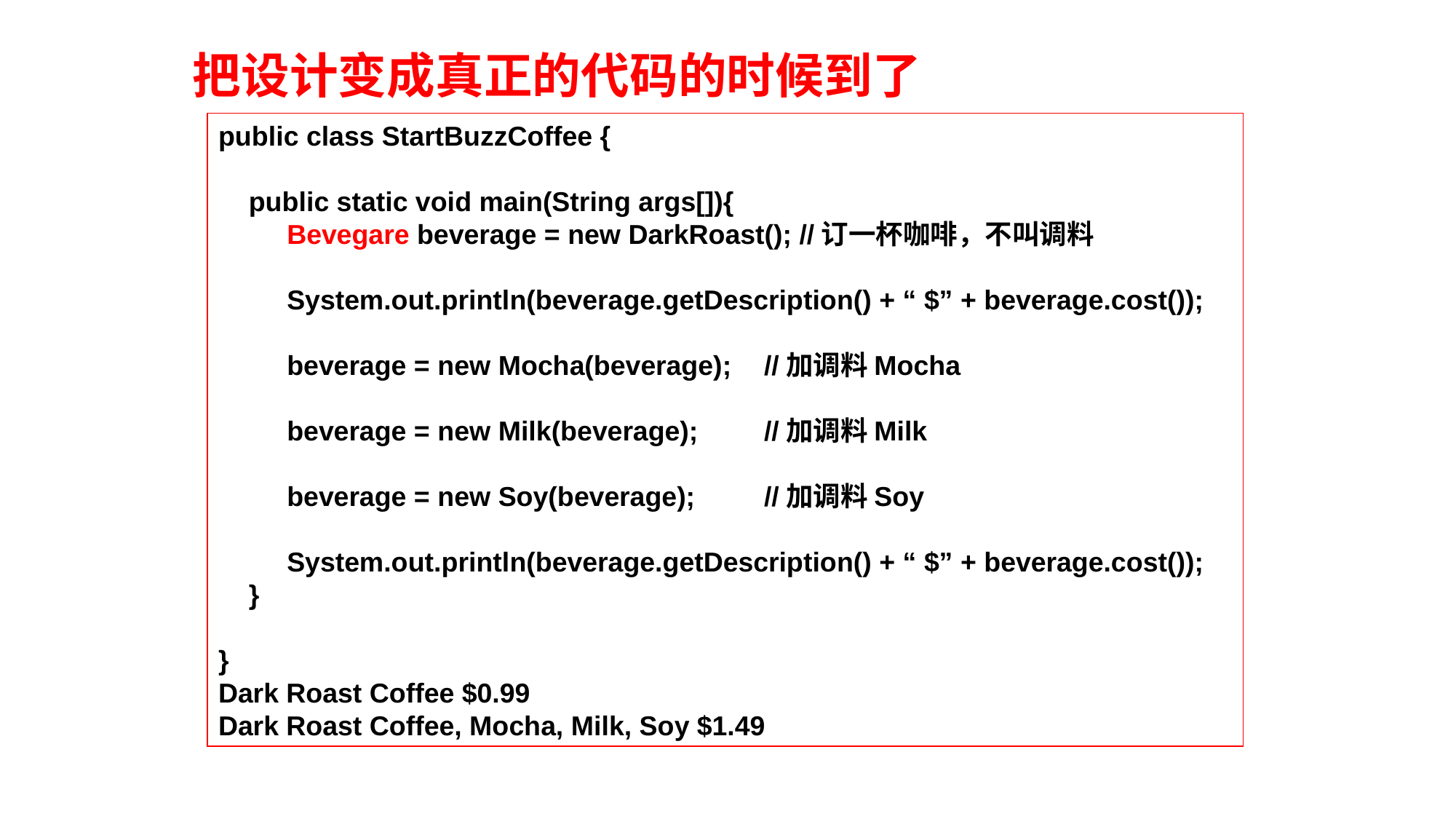

把设计变成真正的代码的时候到了
public class StartBuzzCoffee {

    public static void main(String args[]){
         Bevegare beverage = new DarkRoast(); //订一杯咖啡，不叫调料

         System.out.println(beverage.getDescription() + “ $” + beverage.cost());

         beverage = new Mocha(beverage); 	//加调料Mocha

         beverage = new Milk(beverage);	//加调料Milk

         beverage = new Soy(beverage);	//加调料Soy

         System.out.println(beverage.getDescription() + “ $” + beverage.cost());
    }

}
Dark Roast Coffee $0.99
Dark Roast Coffee, Mocha, Milk, Soy $1.49
185